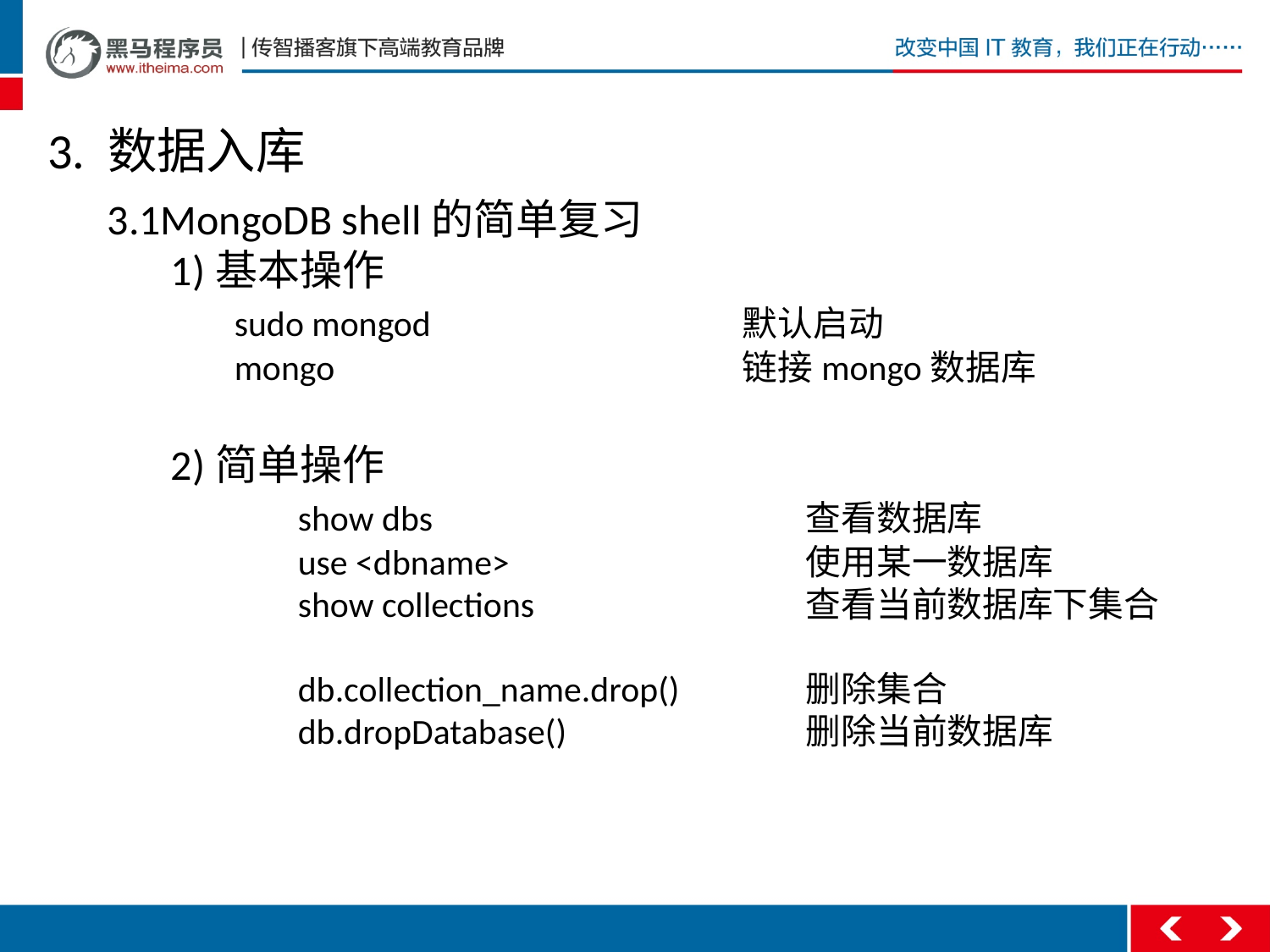

3. 数据入库
3.1MongoDB shell的简单复习
1)基本操作
	sudo mongod			默认启动
	mongo				链接mongo数据库

2)简单操作
	show dbs			查看数据库
	use <dbname>			使用某一数据库
	show collections			查看当前数据库下集合

	db.collection_name.drop()	删除集合
	db.dropDatabase()		删除当前数据库